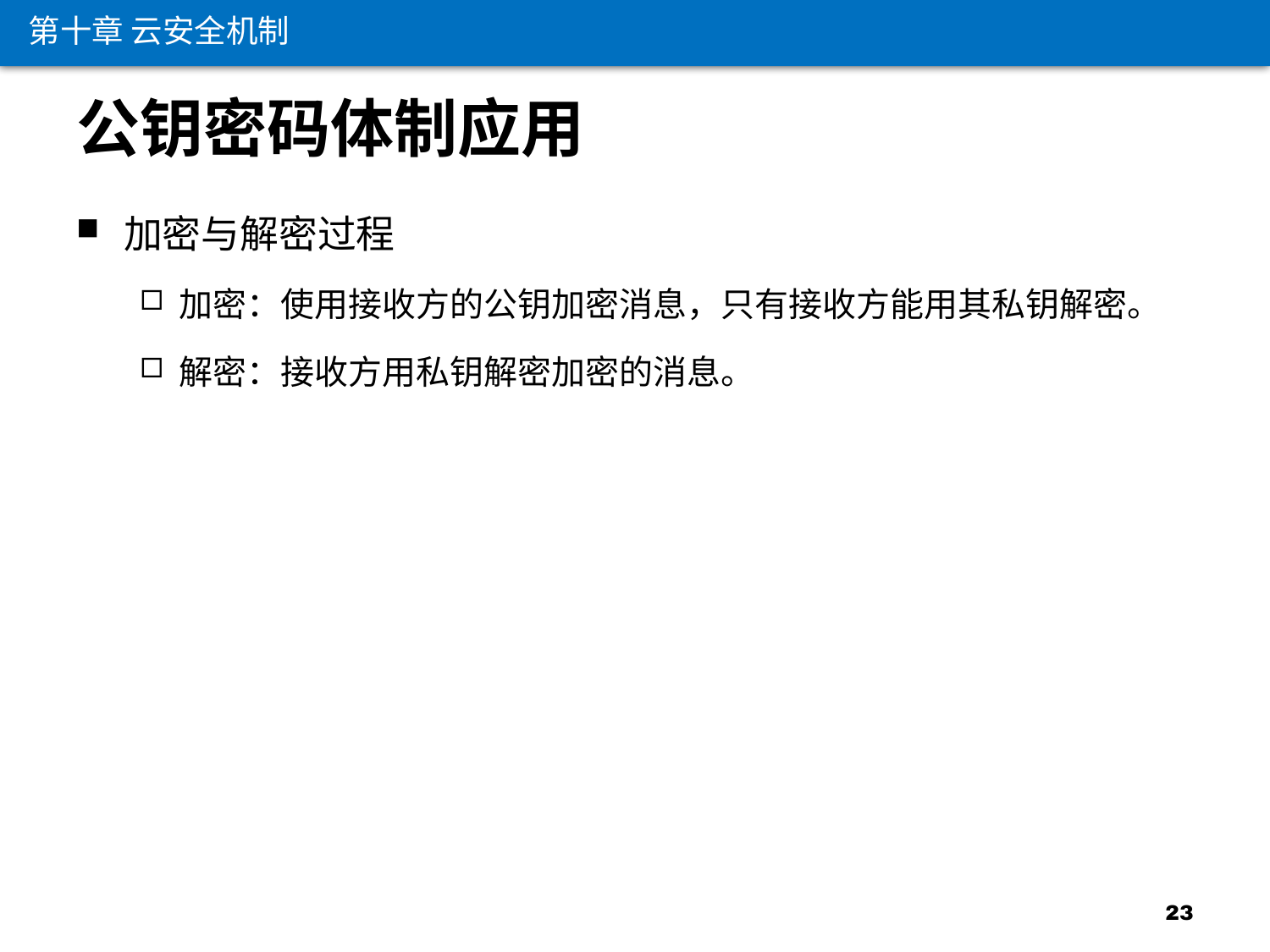

第十章 云安全机制
公钥密码体制应用
加密与解密过程
加密：使用接收方的公钥加密消息，只有接收方能用其私钥解密。
解密：接收方用私钥解密加密的消息。
23